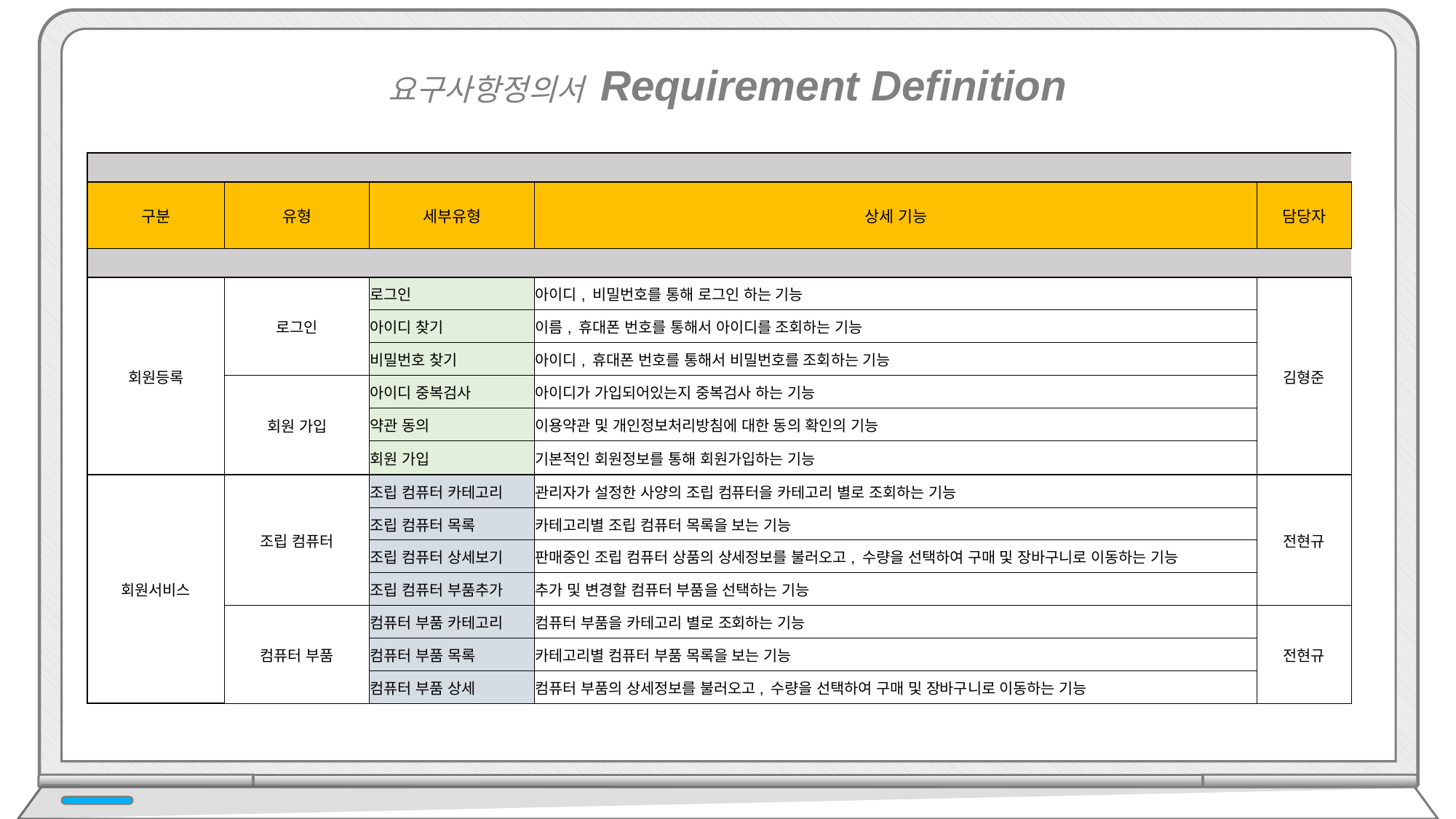

요구사항정의서 Requirement Definition
|  |  |  |  |  |
| --- | --- | --- | --- | --- |
| 구분 | 유형 | 세부유형 | 상세 기능 | 담당자 |
|  |  |  |  |  |
| 회원등록 | 로그인 | 로그인 | 아이디, 비밀번호를 통해 로그인 하는 기능 | 김형준 |
|  |  | 아이디 찾기 | 이름, 휴대폰 번호를 통해서 아이디를 조회하는 기능 |  |
|  |  | 비밀번호 찾기 | 아이디, 휴대폰 번호를 통해서 비밀번호를 조회하는 기능 |  |
|  | 회원 가입 | 아이디 중복검사 | 아이디가 가입되어있는지 중복검사 하는 기능 |  |
|  |  | 약관 동의 | 이용약관 및 개인정보처리방침에 대한 동의 확인의 기능 |  |
|  |  | 회원 가입 | 기본적인 회원정보를 통해 회원가입하는 기능 |  |
| 회원서비스 | 조립 컴퓨터 | 조립 컴퓨터 카테고리 | 관리자가 설정한 사양의 조립 컴퓨터을 카테고리 별로 조회하는 기능 | 전현규 |
|  |  | 조립 컴퓨터 목록 | 카테고리별 조립 컴퓨터 목록을 보는 기능 |  |
|  |  | 조립 컴퓨터 상세보기 | 판매중인 조립 컴퓨터 상품의 상세정보를 불러오고, 수량을 선택하여 구매 및 장바구니로 이동하는 기능 |  |
|  |  | 조립 컴퓨터 부품추가 | 추가 및 변경할 컴퓨터 부품을 선택하는 기능 |  |
|  | 컴퓨터 부품 | 컴퓨터 부품 카테고리 | 컴퓨터 부품을 카테고리 별로 조회하는 기능 | 전현규 |
|  |  | 컴퓨터 부품 목록 | 카테고리별 컴퓨터 부품 목록을 보는 기능 |  |
|  |  | 컴퓨터 부품 상세 | 컴퓨터 부품의 상세정보를 불러오고, 수량을 선택하여 구매 및 장바구니로 이동하는 기능 |  |